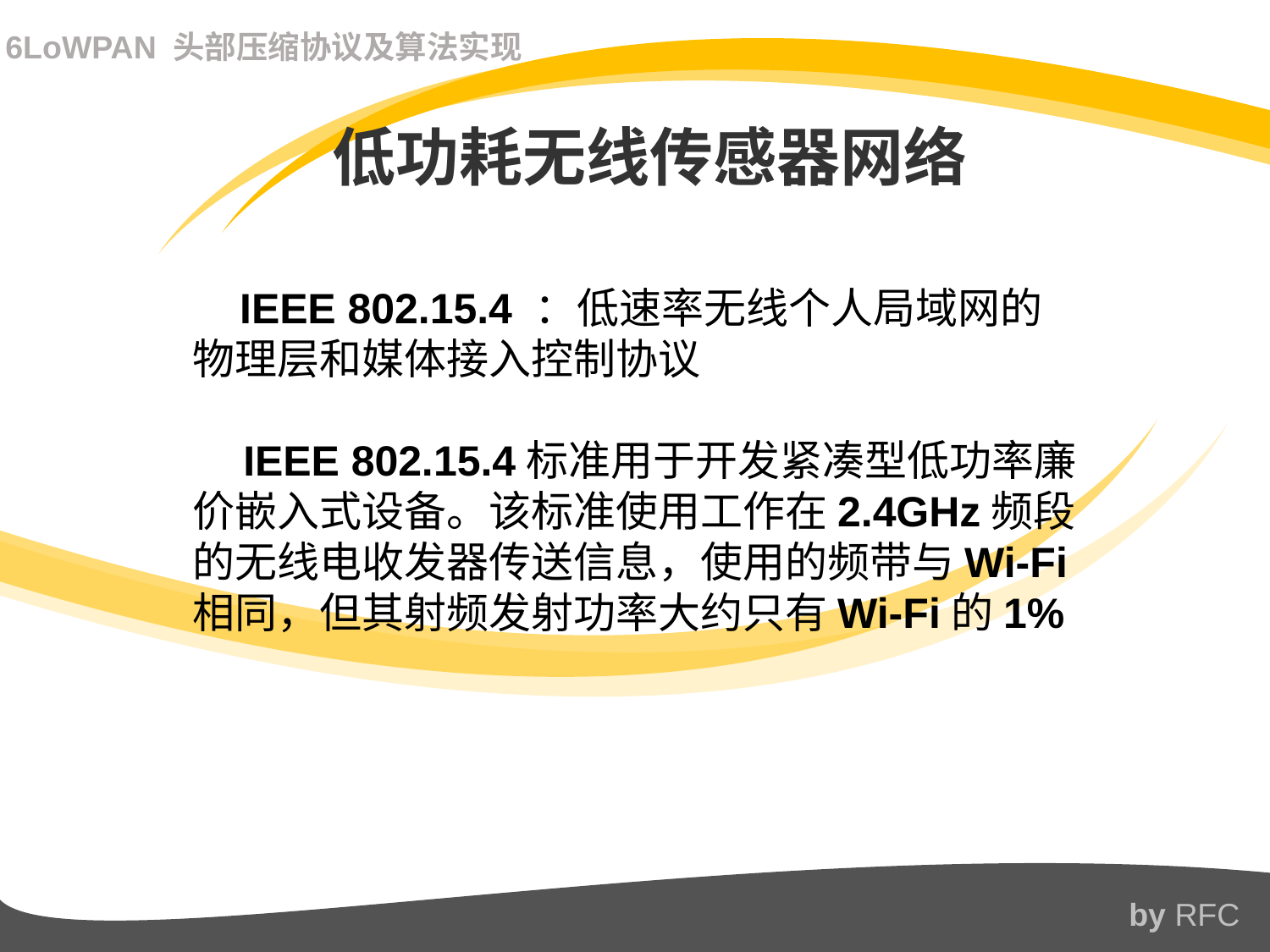

6LoWPAN 头部压缩协议及算法实现
低功耗无线传感器网络
    IEEE 802.15.4 ：低速率无线个人局域网的物理层和媒体接入控制协议

  IEEE 802.15.4标准用于开发紧凑型低功率廉价嵌入式设备。该标准使用工作在2.4GHz频段的无线电收发器传送信息，使用的频带与Wi-Fi相同，但其射频发射功率大约只有Wi-Fi的1%

by RFC